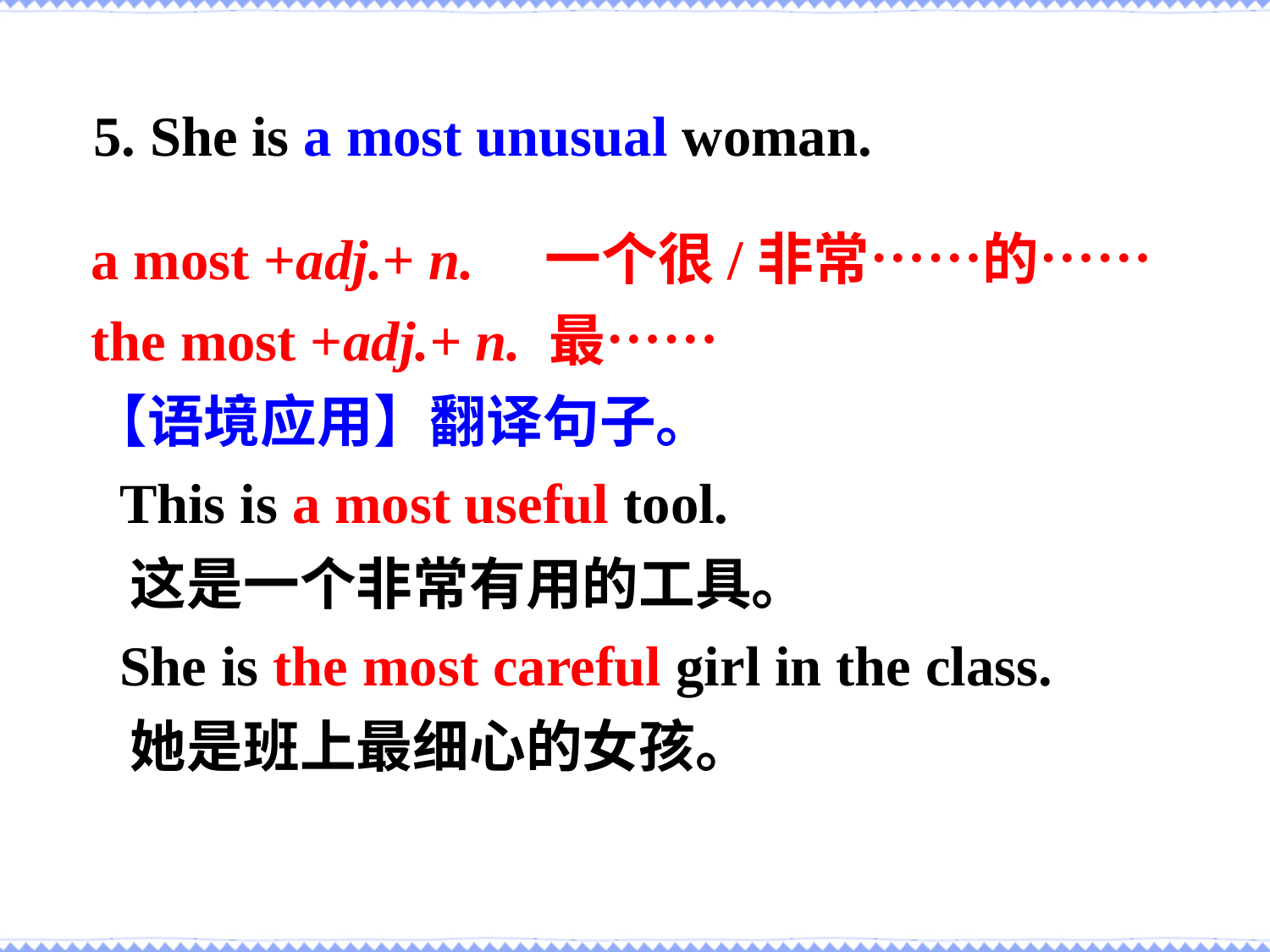

5. She is a most unusual woman.
a most +adj.+ n.    一个很/非常……的……
the most +adj.+ n. 最……
【语境应用】翻译句子。
  This is a most useful tool.
  这是一个非常有用的工具。
  She is the most careful girl in the class.
  她是班上最细心的女孩。